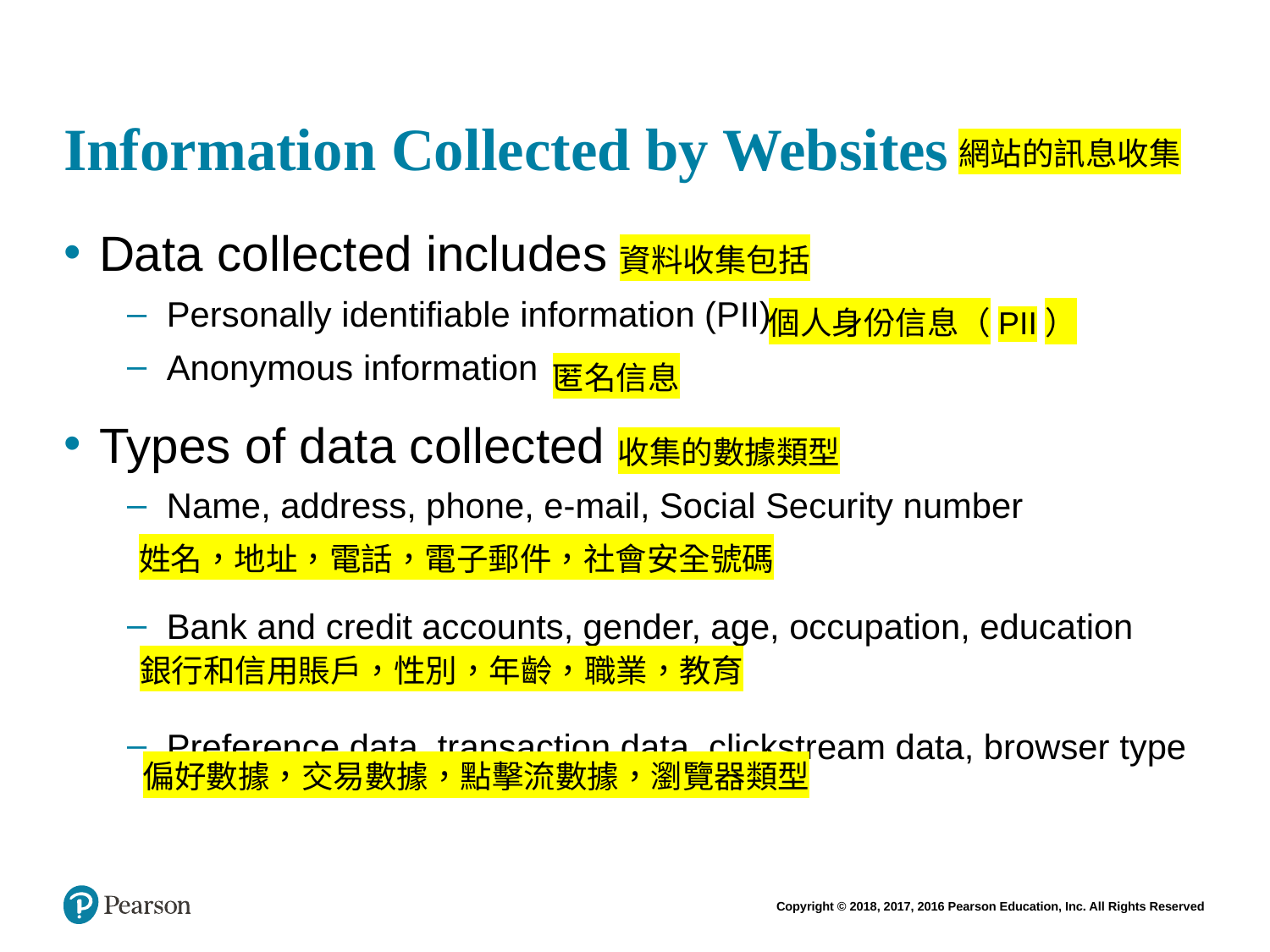

# Information Collected by Websites
網站的訊息收集
Data collected includes
Personally identifiable information (PII)
Anonymous information
Types of data collected
Name, address, phone, e-mail, Social Security number

Bank and credit accounts, gender, age, occupation, education

Preference data, transaction data, clickstream data, browser type
資料收集包括
個人身份信息（PII）
匿名信息
收集的數據類型
姓名，地址，電話，電子郵件，社會安全號碼
銀行和信用賬戶，性別，年齡，職業，教育
偏好數據，交易數據，點擊流數據，瀏覽器類型